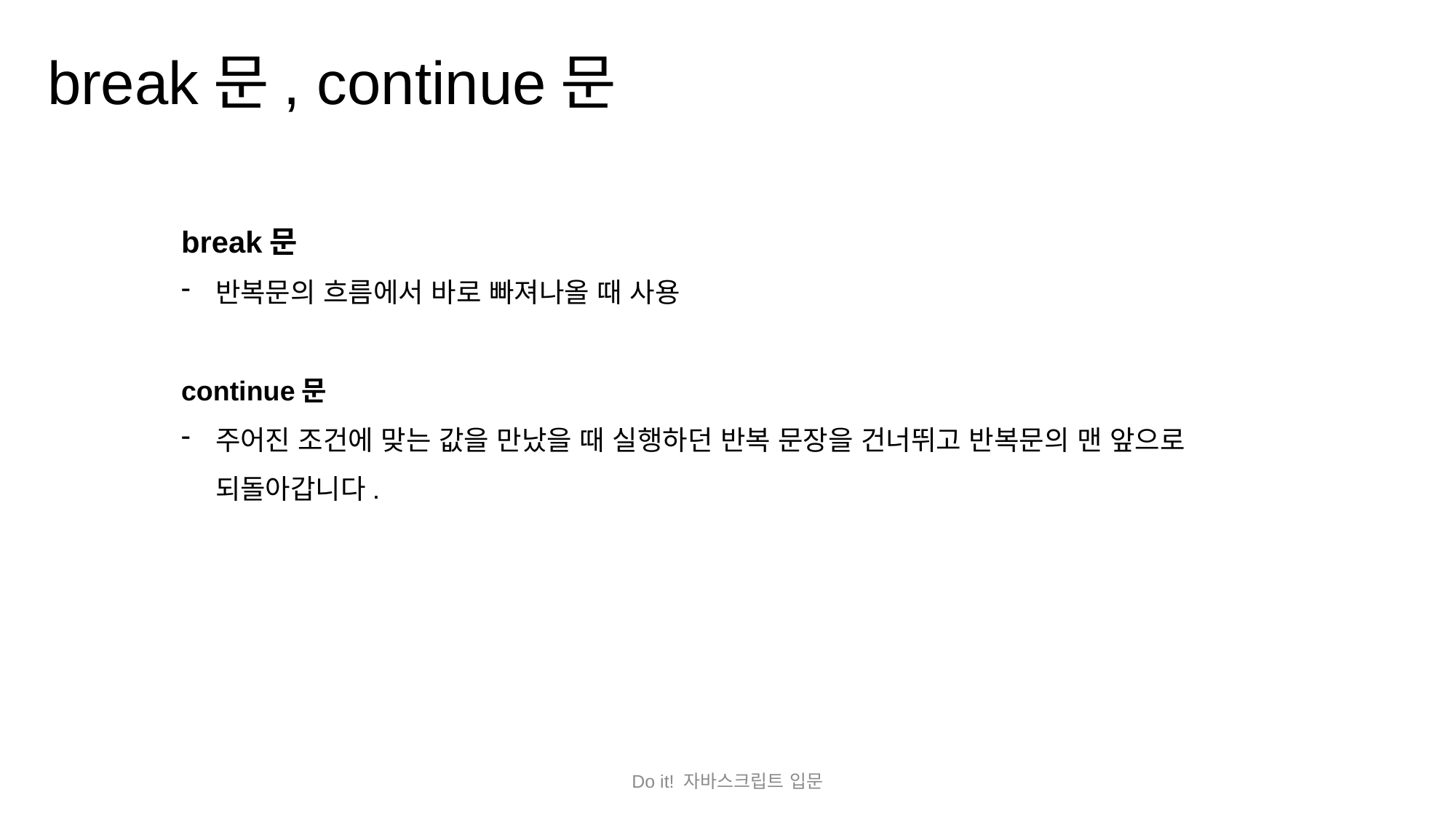

break문, continue문
break문
반복문의 흐름에서 바로 빠져나올 때 사용

continue문
주어진 조건에 맞는 값을 만났을 때 실행하던 반복 문장을 건너뛰고 반복문의 맨 앞으로 되돌아갑니다.

Do it! 자바스크립트 입문